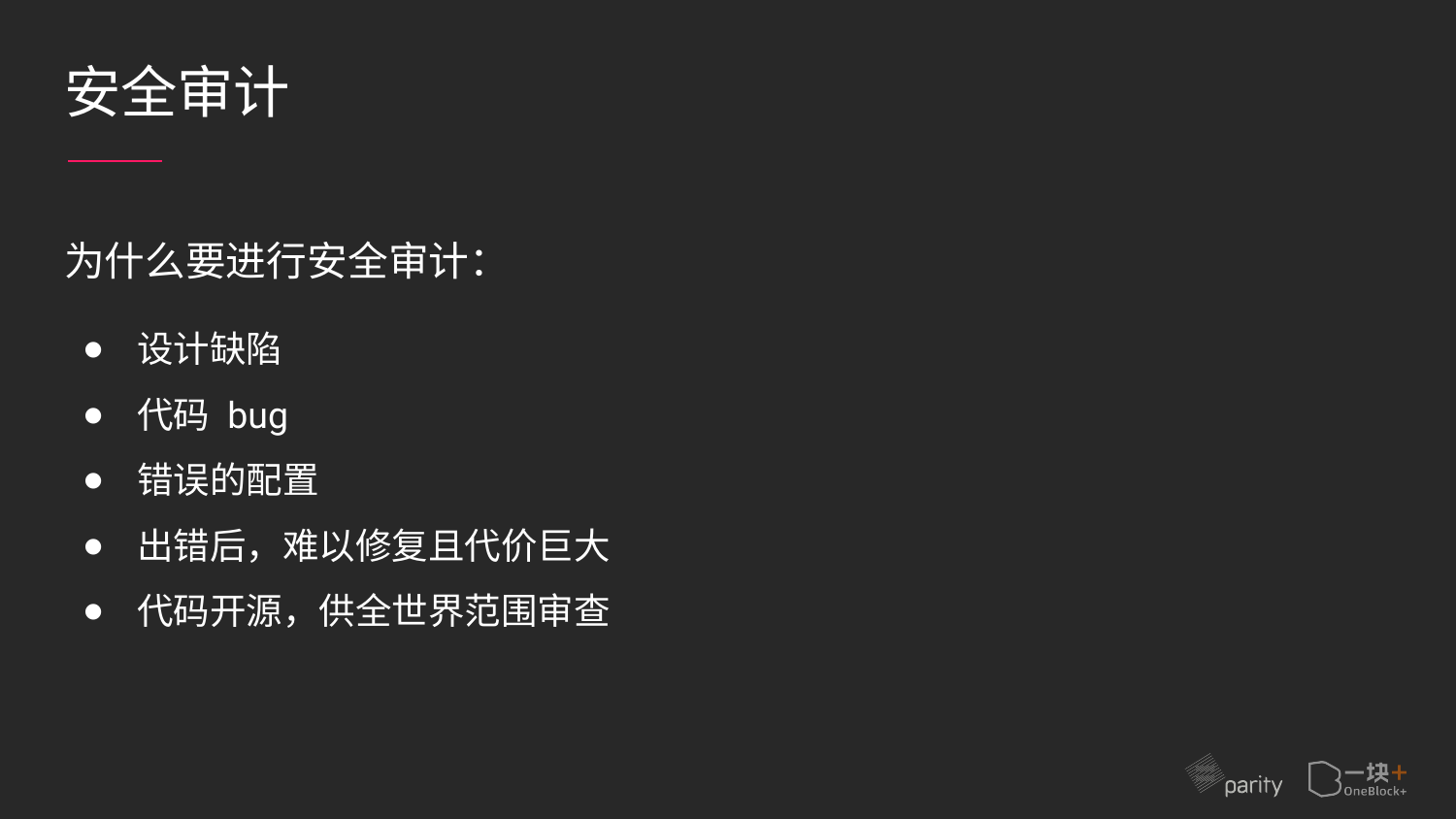

# 安全审计
为什么要进行安全审计：
设计缺陷
代码 bug
错误的配置
出错后，难以修复且代价巨大
代码开源，供全世界范围审查